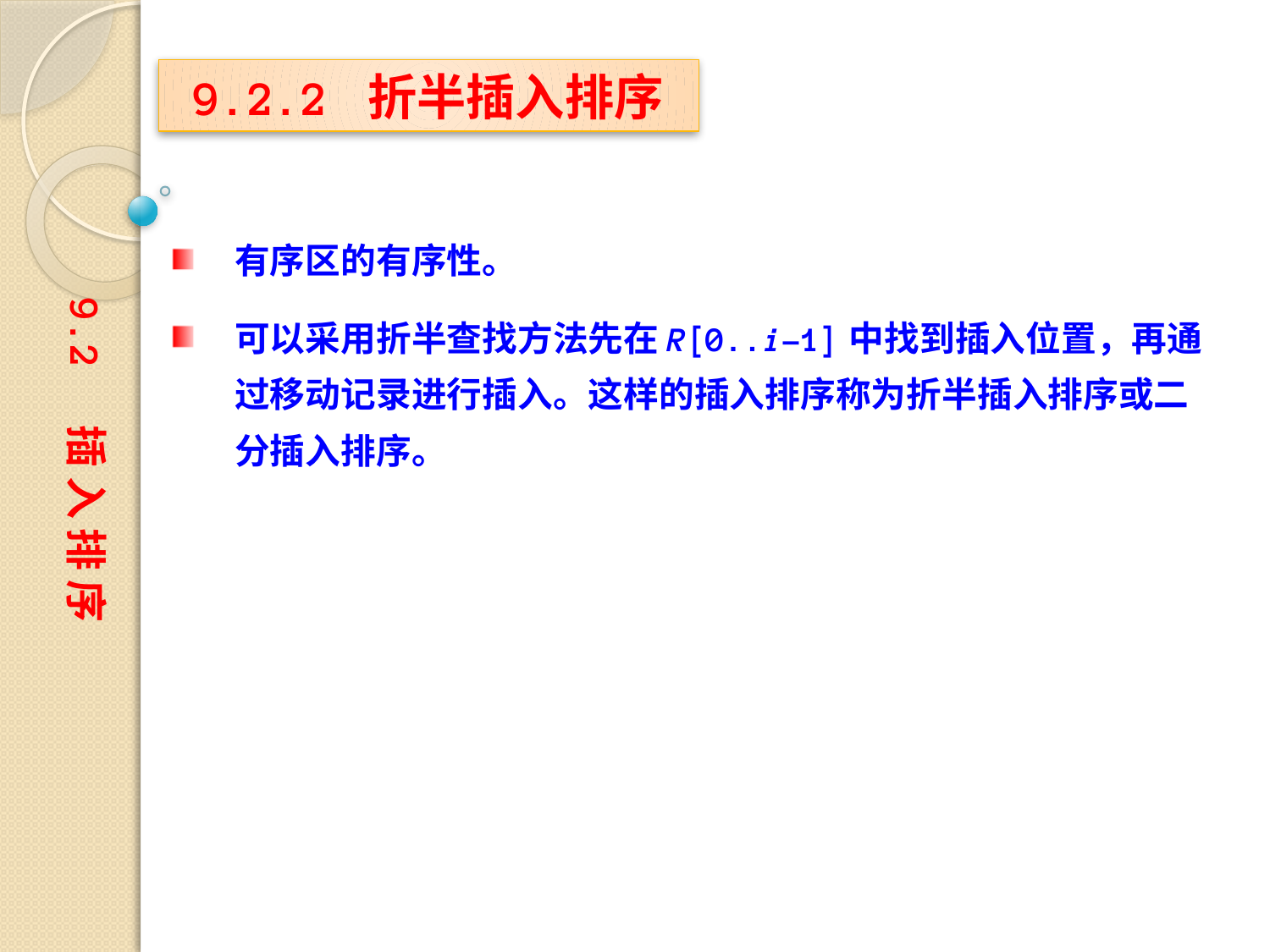

9.2.2 折半插入排序
有序区的有序性。
可以采用折半查找方法先在R[0..i-1]中找到插入位置，再通过移动记录进行插入。这样的插入排序称为折半插入排序或二分插入排序。
9.2  插 入 排 序